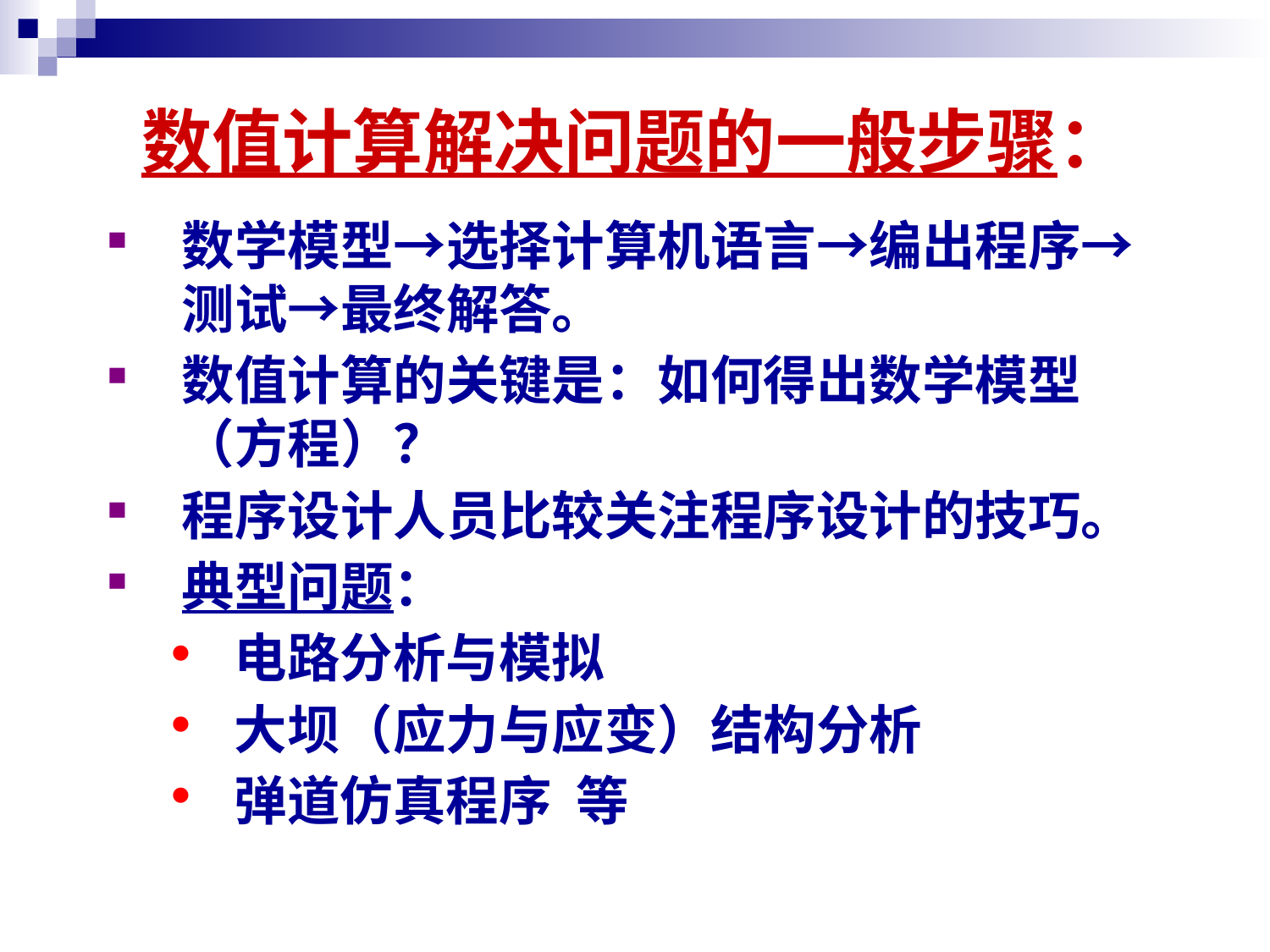

# 数值计算解决问题的一般步骤：
数学模型→选择计算机语言→编出程序→测试→最终解答。
数值计算的关键是：如何得出数学模型（方程）？
程序设计人员比较关注程序设计的技巧。
典型问题：
电路分析与模拟
大坝（应力与应变）结构分析
弹道仿真程序  等